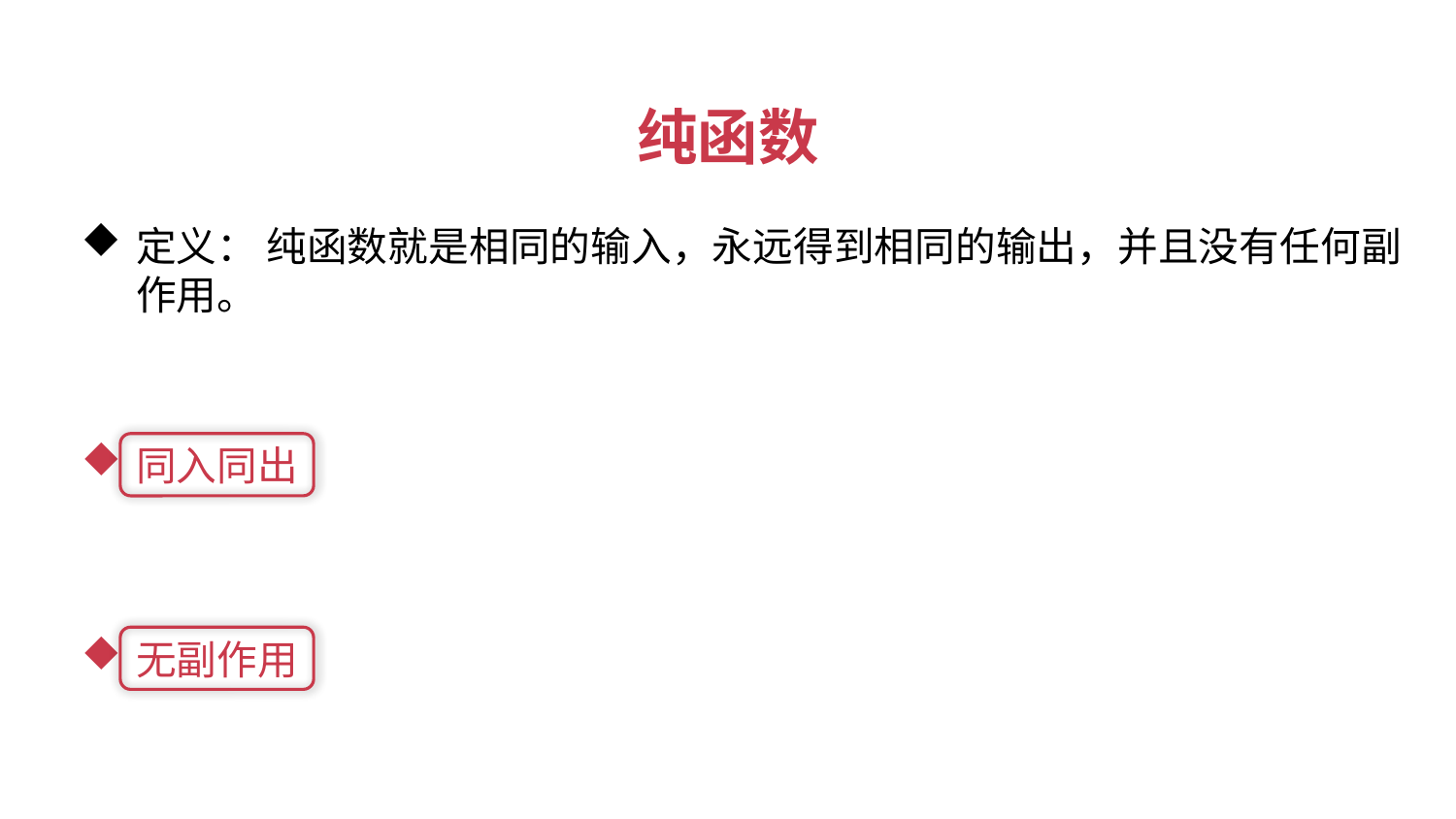

纯函数
定义： 纯函数就是相同的输入，永远得到相同的输出，并且没有任何副作用。
同入同出

无副作用